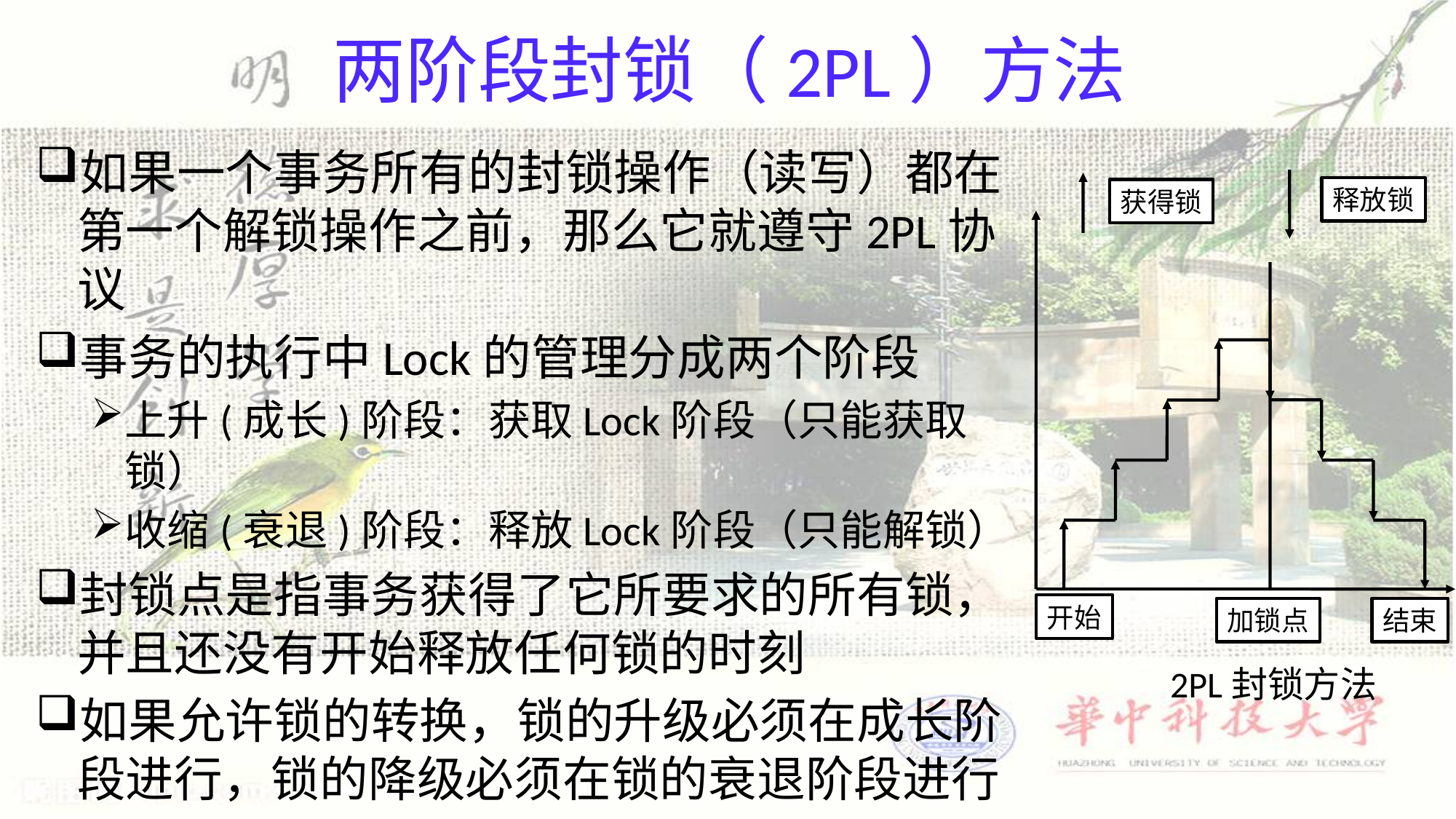

# 两阶段封锁（2PL）方法
如果一个事务所有的封锁操作（读写）都在第一个解锁操作之前，那么它就遵守2PL协议
事务的执行中Lock的管理分成两个阶段
上升(成长)阶段：获取Lock阶段（只能获取锁）
收缩(衰退)阶段：释放Lock阶段（只能解锁）
封锁点是指事务获得了它所要求的所有锁，并且还没有开始释放任何锁的时刻
如果允许锁的转换，锁的升级必须在成长阶段进行，锁的降级必须在锁的衰退阶段进行
2PL可以保证事务执行的可串行性

释放锁
获得锁

开始
加锁点
结束
2PL封锁方法